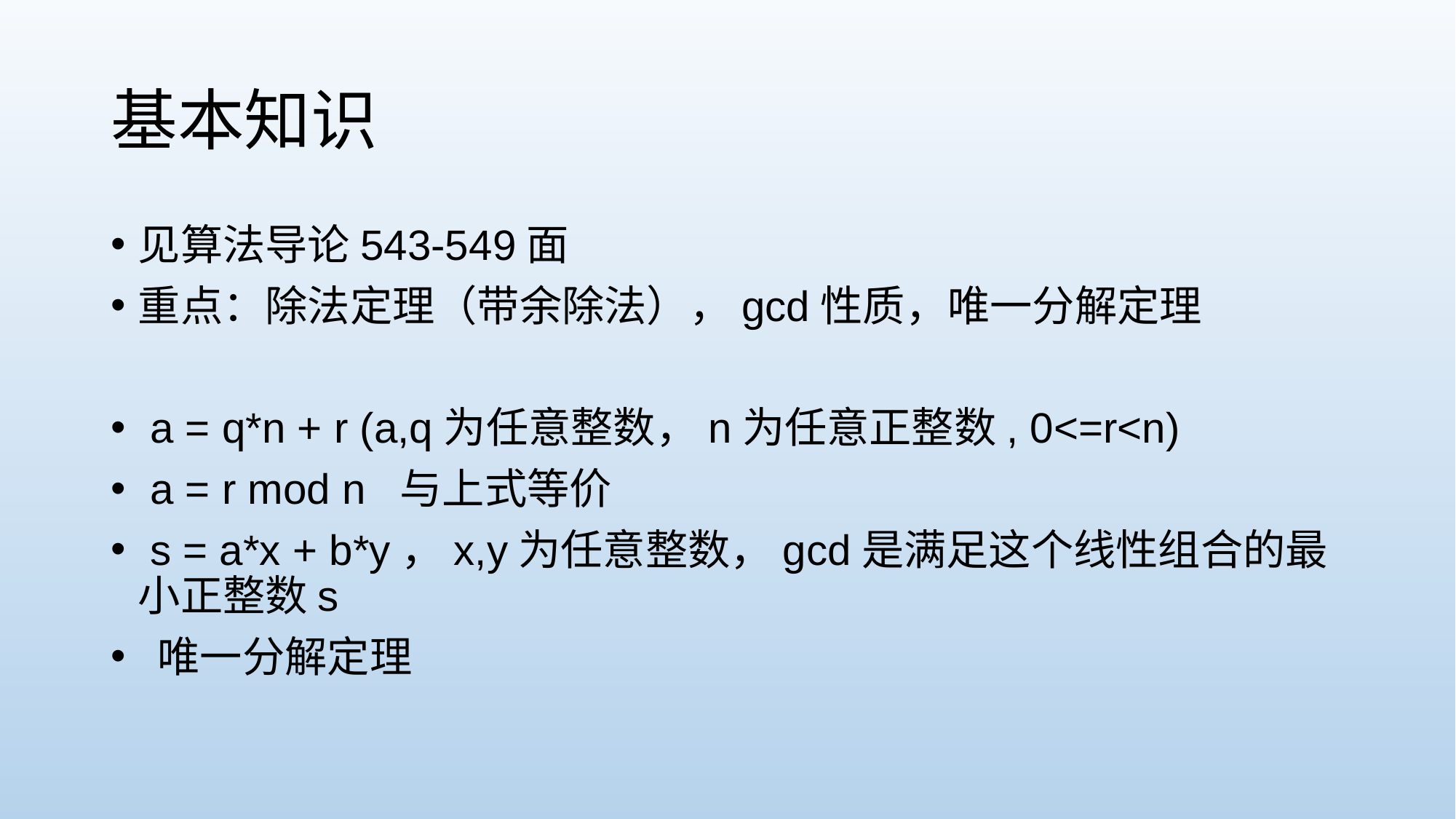

# 基本知识
见算法导论543-549面
重点：除法定理（带余除法），gcd性质，唯一分解定理

 a = q*n + r (a,q为任意整数，n为任意正整数, 0<=r<n)
 a = r mod n  与上式等价
 s = a*x + b*y，x,y为任意整数，gcd是满足这个线性组合的最小正整数s
 唯一分解定理